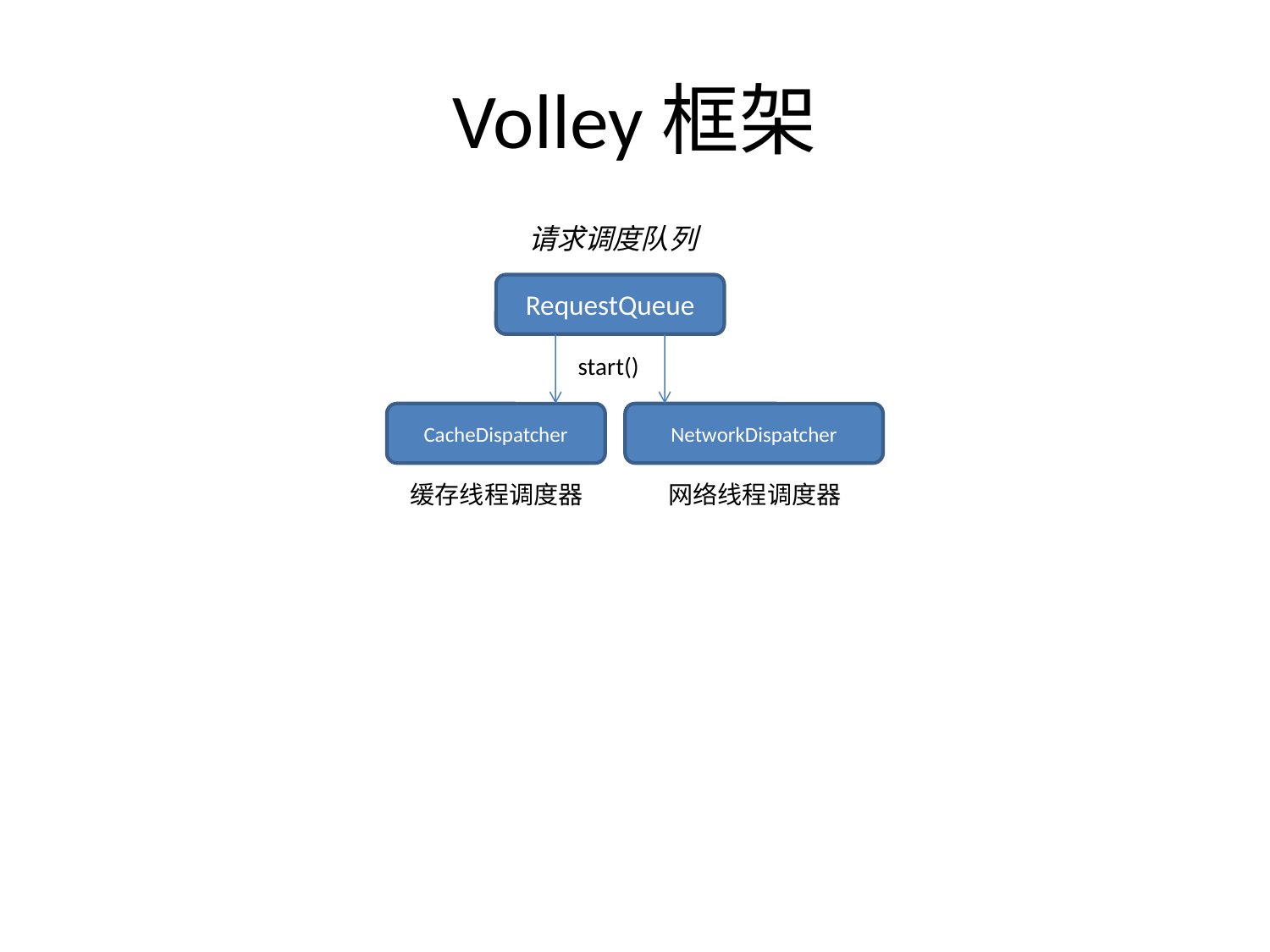

# Volley框架
请求调度队列
RequestQueue
start()
CacheDispatcher
NetworkDispatcher
缓存线程调度器
网络线程调度器